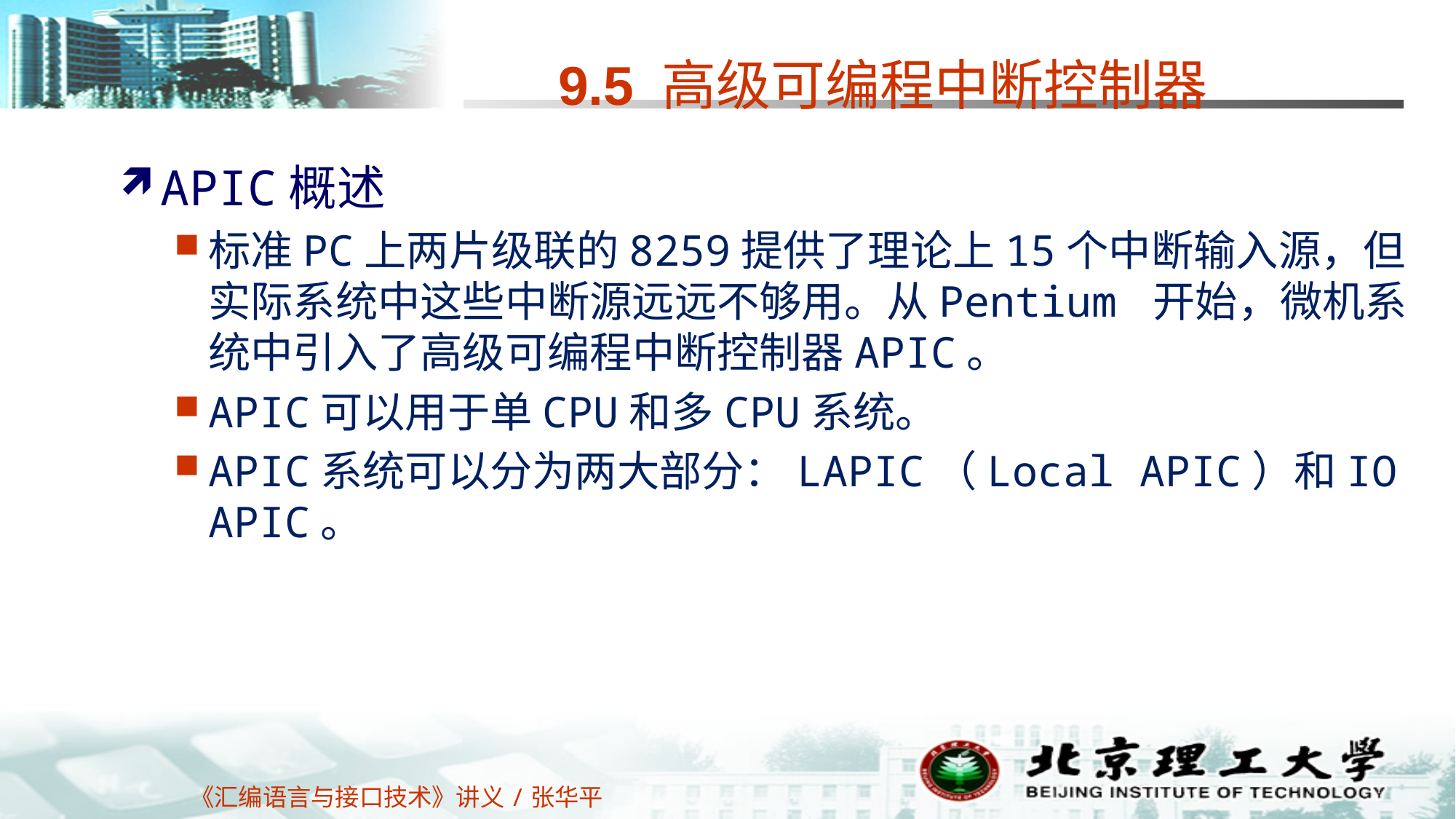

# 9.5 高级可编程中断控制器
APIC概述
标准PC上两片级联的8259提供了理论上15个中断输入源，但实际系统中这些中断源远远不够用。从Pentium 开始，微机系统中引入了高级可编程中断控制器APIC。
APIC可以用于单CPU和多CPU系统。
APIC系统可以分为两大部分：LAPIC（Local APIC）和IO APIC。